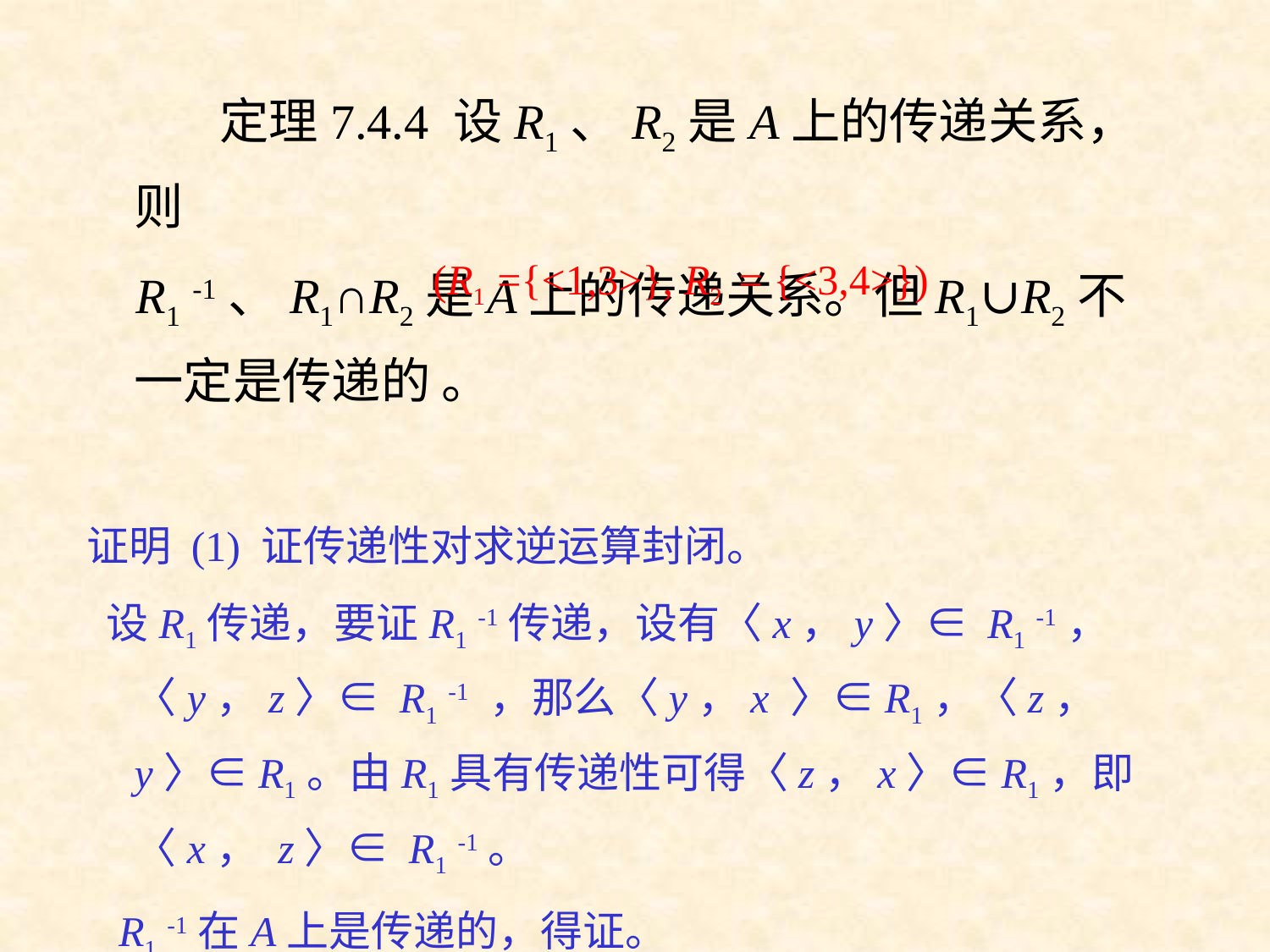

定理7.4.4 设R1、R2是A上的传递关系，则
    R1 -1、R1∩R2是A上的传递关系。但R1∪R2不一定是传递的 。

证明 (1) 证传递性对求逆运算封闭。
 设R1传递，要证R1 -1传递，设有〈x，y〉∈ R1 -1，〈y，z〉∈ R1 -1 ，那么〈y，x 〉∈R1，〈z， y〉∈R1。由R1具有传递性可得〈z，x〉∈R1，即〈x， z〉∈ R1 -1。
   R1 -1在A上是传递的，得证。
(R1  ={<1,3>}, R2  = {<3,4>})